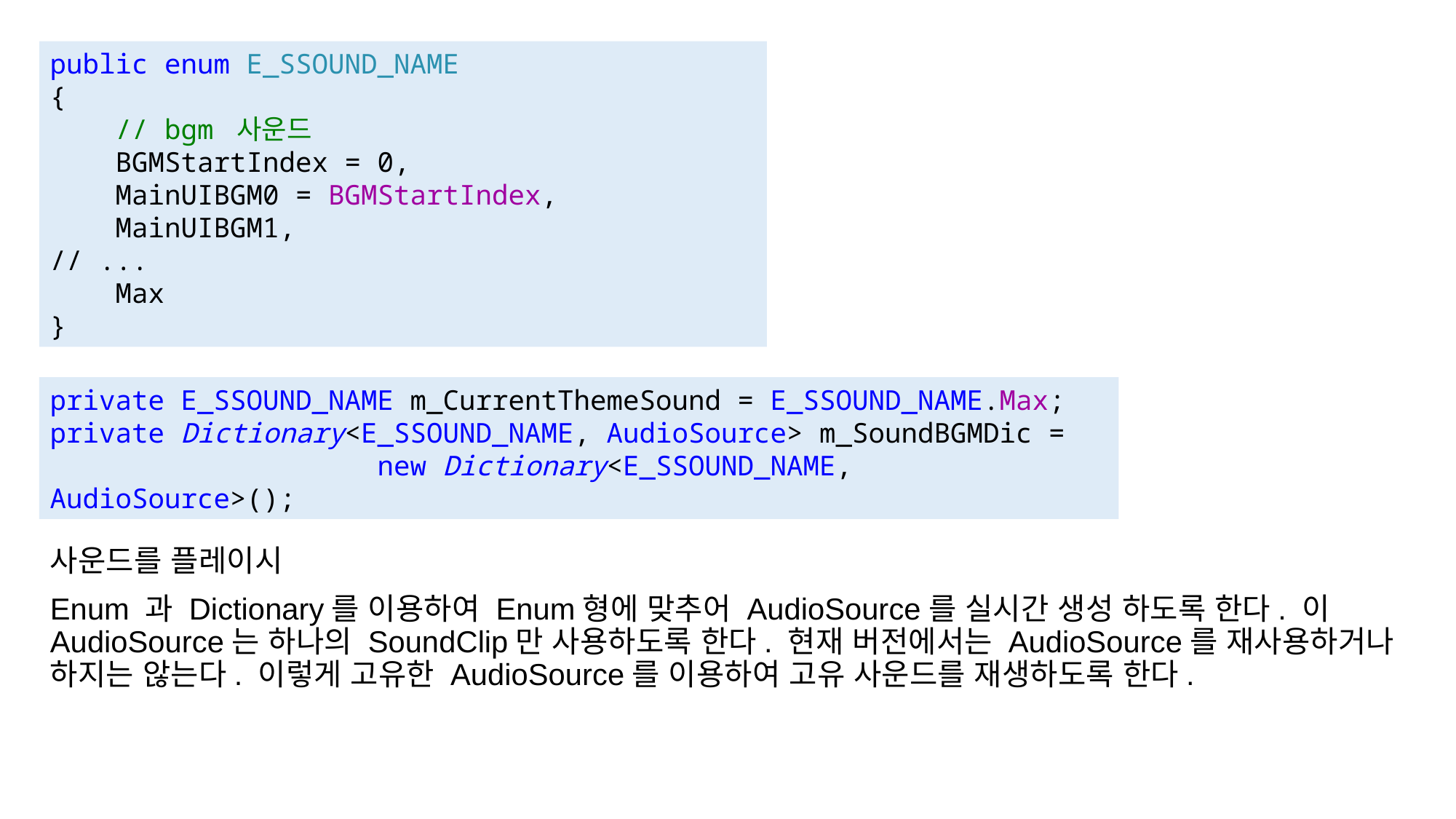

#
public enum E_SSOUND_NAME
{
    // bgm 사운드
    BGMStartIndex = 0,
    MainUIBGM0 = BGMStartIndex,
    MainUIBGM1,
// ...
    Max
}
private E_SSOUND_NAME m_CurrentThemeSound = E_SSOUND_NAME.Max;
private Dictionary<E_SSOUND_NAME, AudioSource> m_SoundBGMDic =
			new Dictionary<E_SSOUND_NAME, AudioSource>();
사운드를 플레이시
Enum 과 Dictionary를 이용하여 Enum형에 맞추어 AudioSource를 실시간 생성 하도록 한다. 이 AudioSource는 하나의 SoundClip만 사용하도록 한다. 현재 버전에서는 AudioSource를 재사용하거나 하지는 않는다. 이렇게 고유한 AudioSource를 이용하여 고유 사운드를 재생하도록 한다.